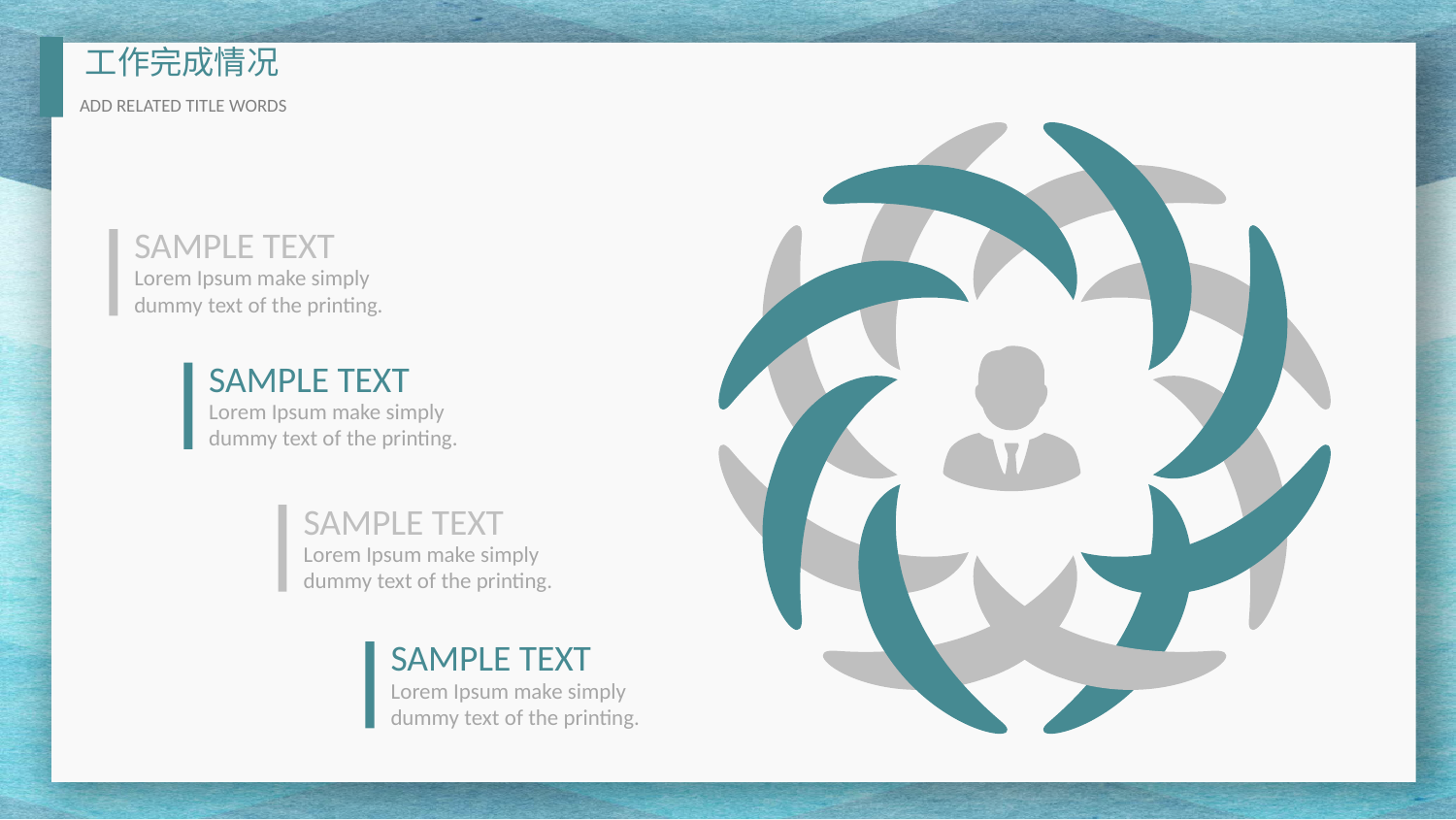

工作完成情况
ADD RELATED TITLE WORDS

SAMPLE TEXT

Lorem Ipsum make simply dummy text of the printing.

SAMPLE TEXT

Lorem Ipsum make simply dummy text of the printing.

SAMPLE TEXT

Lorem Ipsum make simply dummy text of the printing.

SAMPLE TEXT

Lorem Ipsum make simply dummy text of the printing.